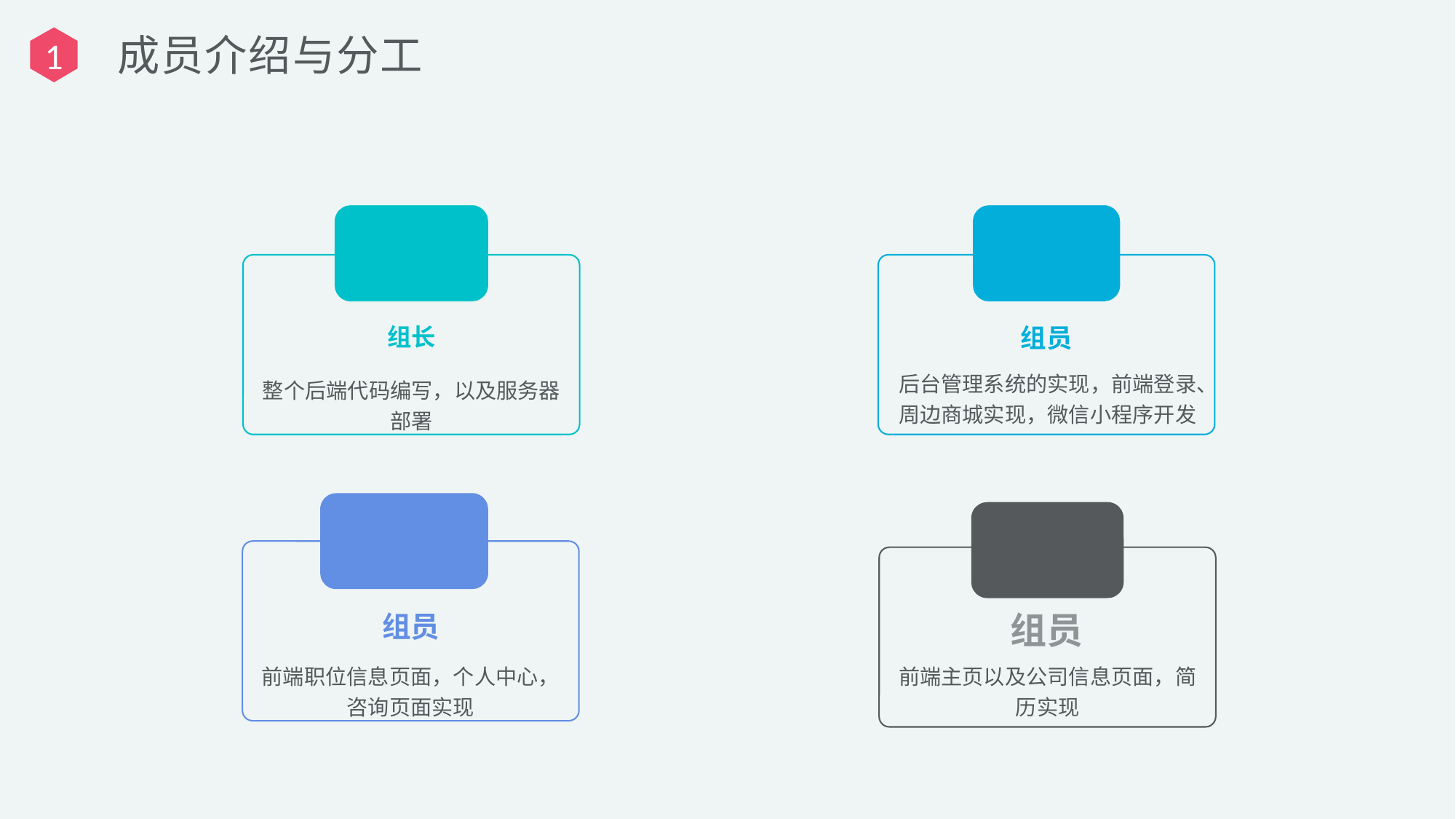

成员介绍与分工
1

组长
整个后端代码编写，以及服务器部署
组员
后台管理系统的实现，前端登录、周边商城实现，微信小程序开发

组员
前端主页以及公司信息页面，简历实现
组员
前端职位信息页面，个人中心，咨询页面实现